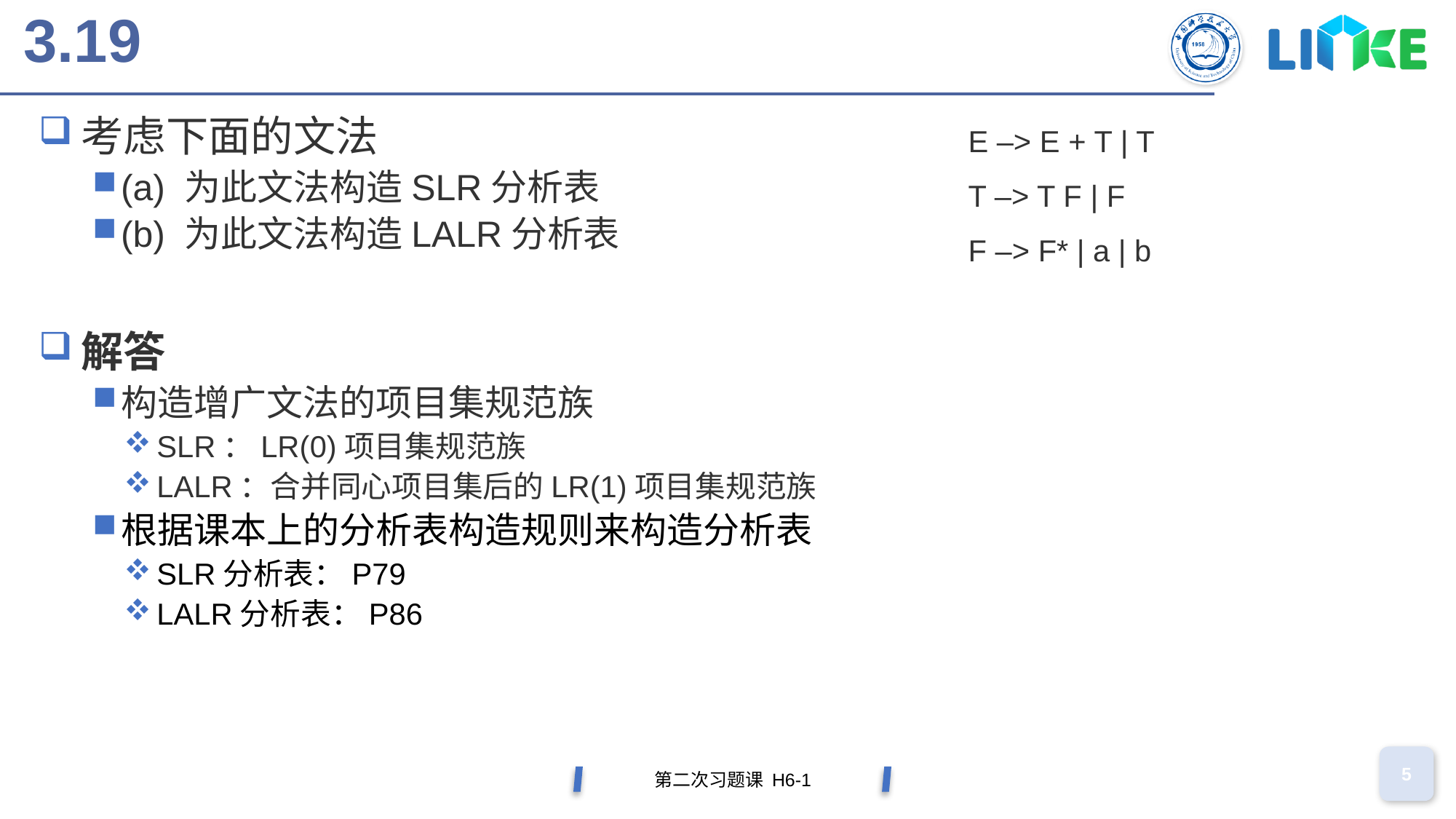

# 3.19
E –> E + T | T
T –> T F | F
F –> F* | a | b
考虑下面的文法
(a) 为此文法构造SLR分析表
(b) 为此文法构造LALR分析表

解答
构造增广文法的项目集规范族
SLR：LR(0)项目集规范族
LALR：合并同心项目集后的LR(1)项目集规范族
根据课本上的分析表构造规则来构造分析表
SLR分析表：P79
LALR分析表：P86
第二次习题课 H6-1